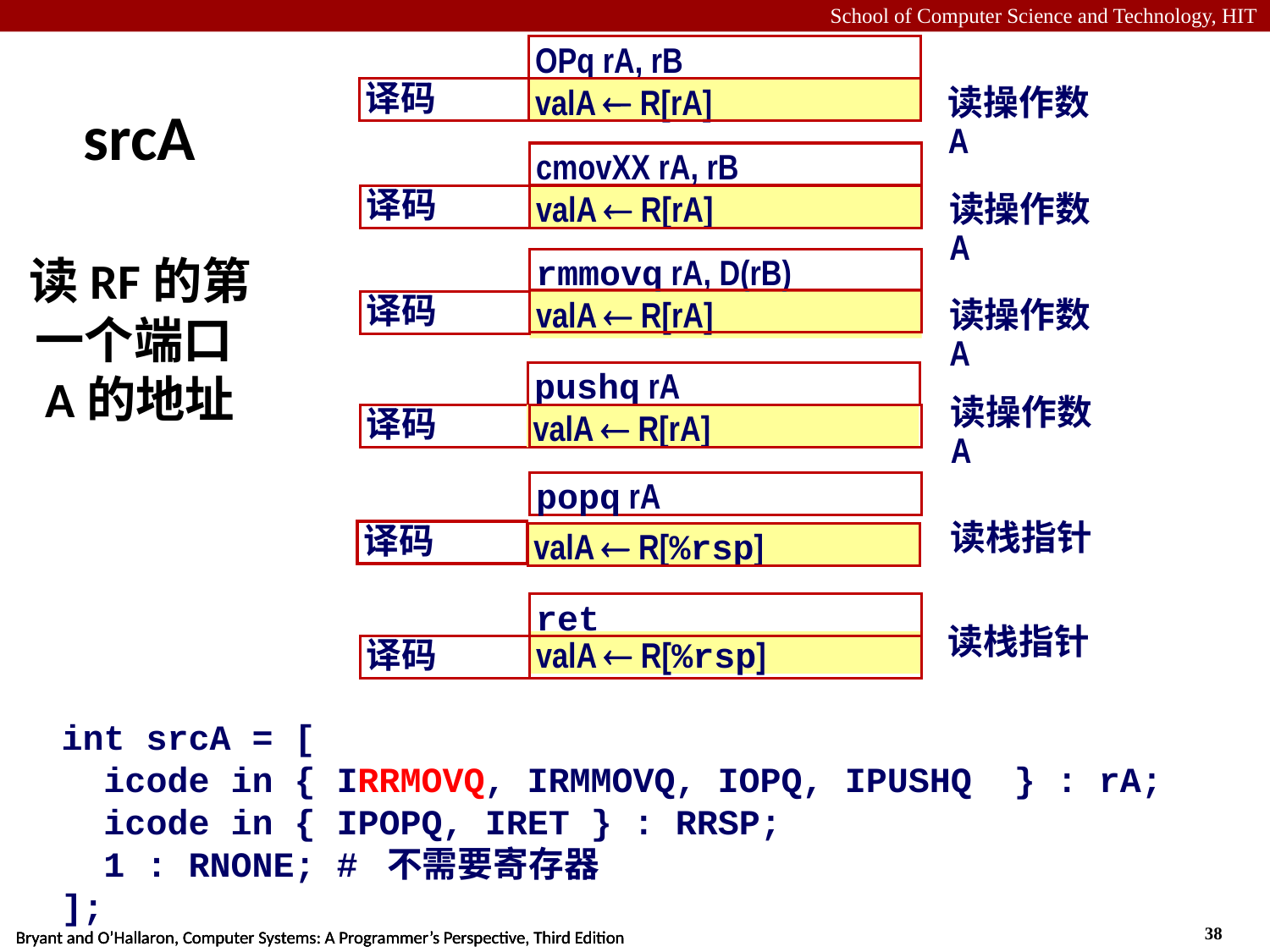

OPq rA, rB
译码
valA ← R[rA]

读操作数A
cmovXX rA, rB
译码
valA ← R[rA]

读操作数A
rmmovq rA, D(rB)

译码
读操作数A
valA ← R[rA]
pushq rA
读操作数A
译码
popq rA
读栈指针
译码
valA ← R[%rsp]

ret
读栈指针
valA ← R[%rsp]
译码

# srcA 读RF的第一个端口A的地址
valA ← R[rA]

int srcA = [
  icode in { IRRMOVQ, IRMMOVQ, IOPQ, IPUSHQ  } : rA;
  icode in { IPOPQ, IRET } : RRSP;
  1 : RNONE; # 不需要寄存器
];